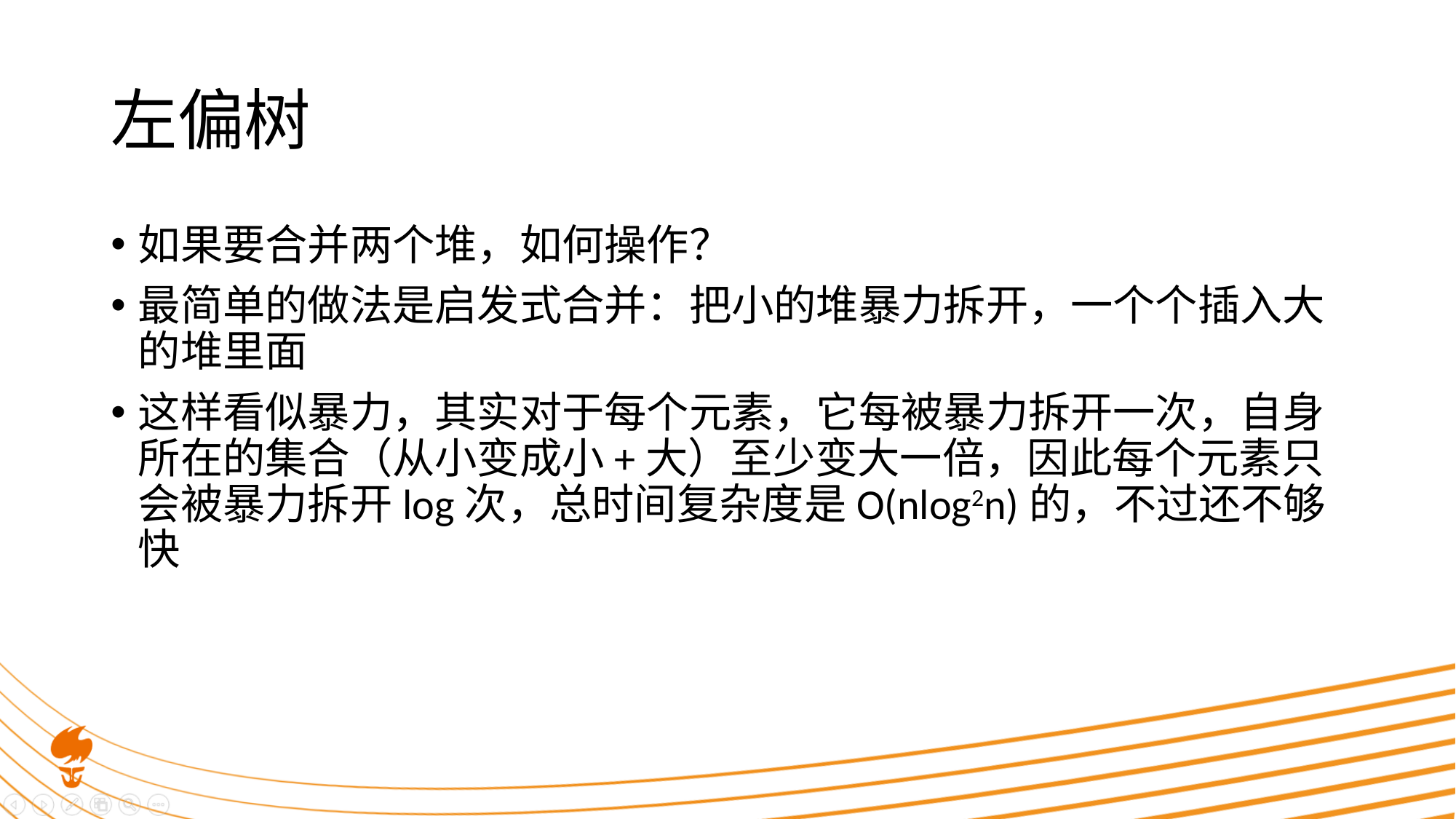

# 左偏树
如果要合并两个堆，如何操作？
最简单的做法是启发式合并：把小的堆暴力拆开，一个个插入大的堆里面
这样看似暴力，其实对于每个元素，它每被暴力拆开一次，自身所在的集合（从小变成小+大）至少变大一倍，因此每个元素只会被暴力拆开log次，总时间复杂度是O(nlog2n)的，不过还不够快